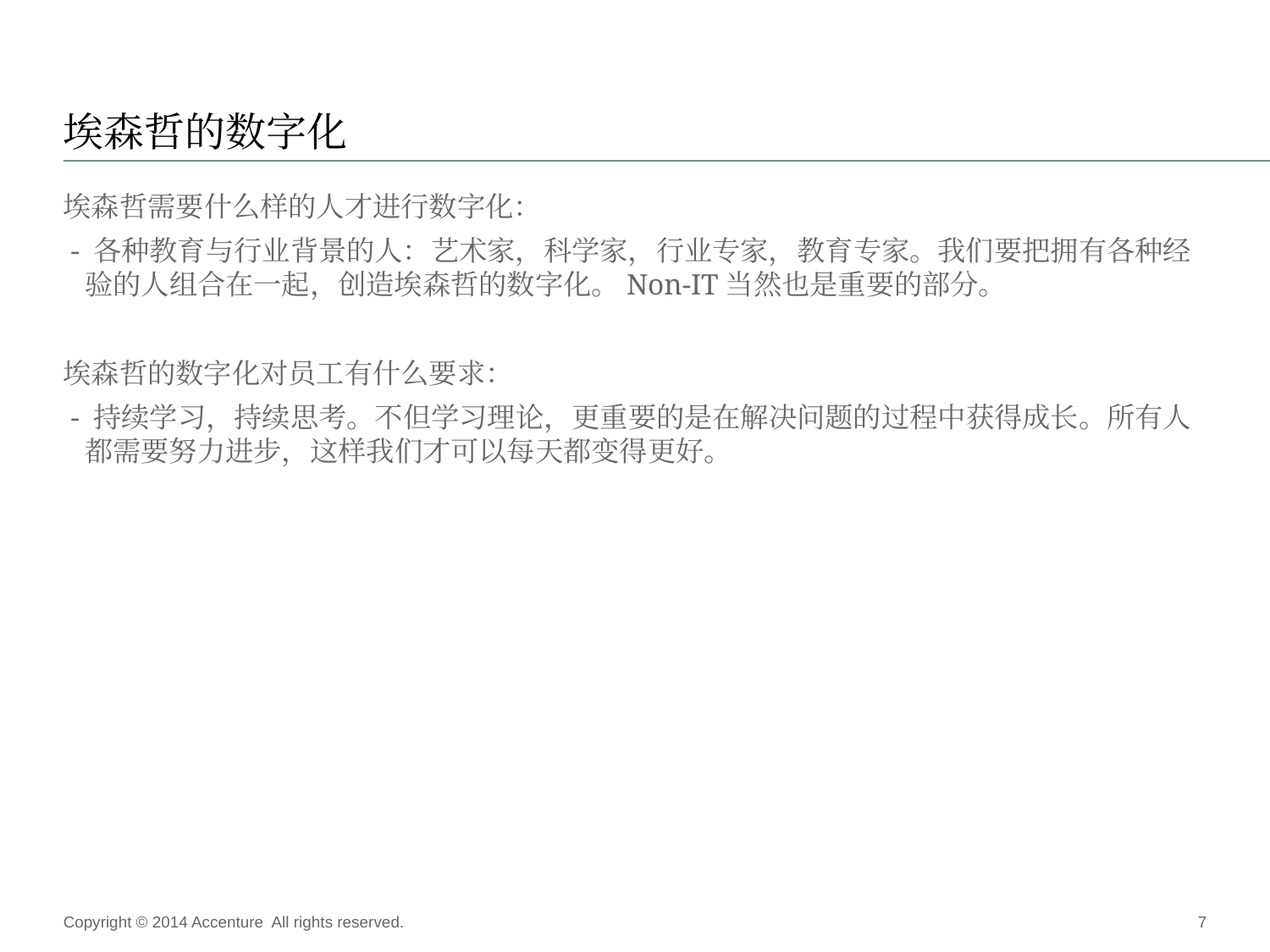

# 埃森哲的数字化
埃森哲需要什么样的人才进行数字化：
 - 各种教育与行业背景的人：艺术家，科学家，行业专家，教育专家。我们要把拥有各种经
   验的人组合在一起，创造埃森哲的数字化。Non-IT当然也是重要的部分。

埃森哲的数字化对员工有什么要求：
 - 持续学习，持续思考。不但学习理论，更重要的是在解决问题的过程中获得成长。所有人
   都需要努力进步，这样我们才可以每天都变得更好。

Copyright © 2014 Accenture  All rights reserved.
7